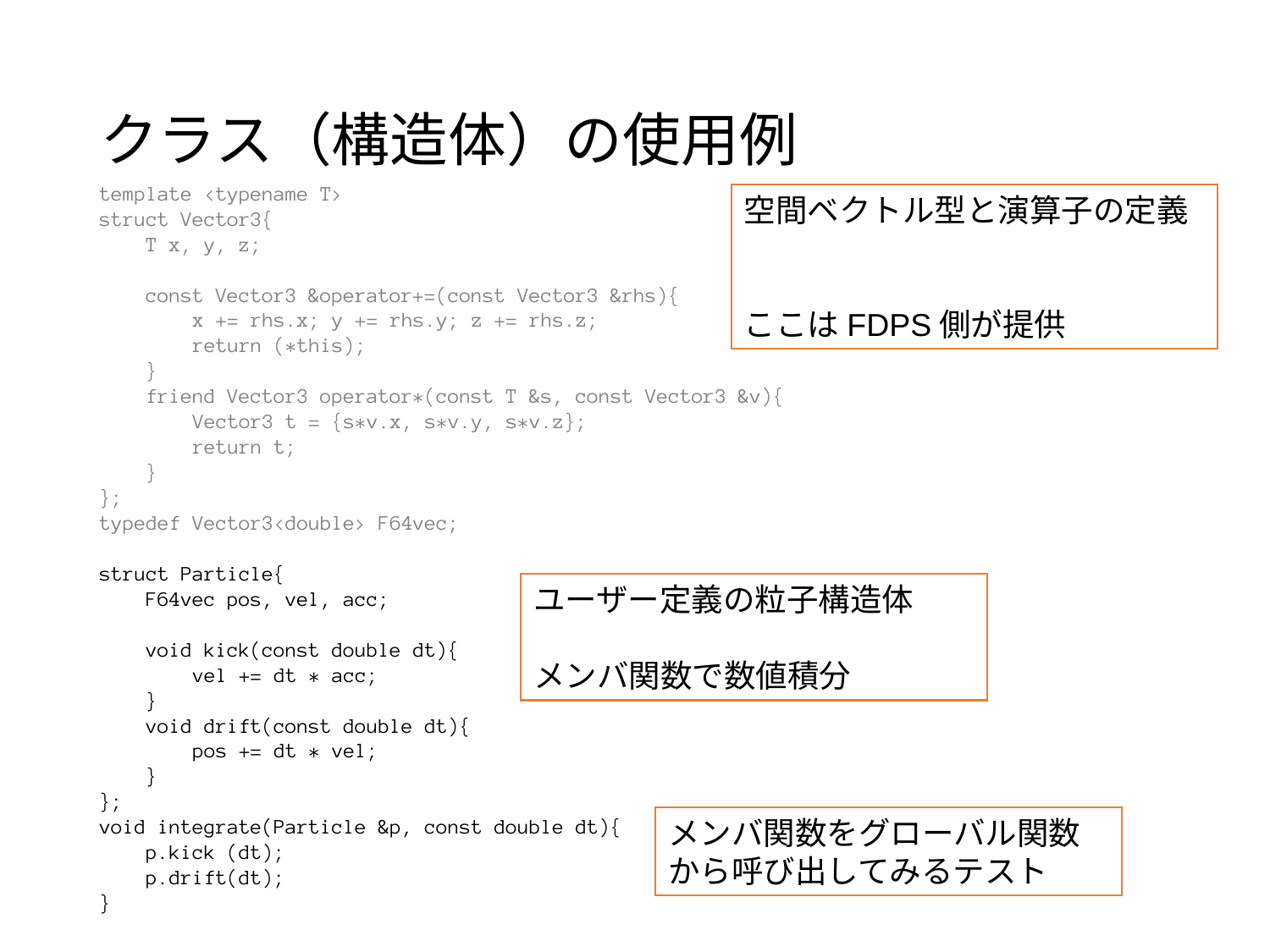

# クラス（構造体）の使用例
template <typename T>
struct Vector3{
    T x, y, z;

    const Vector3 &operator+=(const Vector3 &rhs){
        x += rhs.x; y += rhs.y; z += rhs.z;
        return (*this);
    }
    friend Vector3 operator*(const T &s, const Vector3 &v){
        Vector3 t = {s*v.x, s*v.y, s*v.z};
        return t;
    }
};
typedef Vector3<double> F64vec;

struct Particle{
    F64vec pos, vel, acc;

    void kick(const double dt){
        vel += dt * acc;
    }
    void drift(const double dt){
        pos += dt * vel;
    }
};
void integrate(Particle &p, const double dt){
    p.kick (dt);
    p.drift(dt);
}
空間ベクトル型と演算子の定義

ここはFDPS側が提供
ユーザー定義の粒子構造体

メンバ関数で数値積分
メンバ関数をグローバル関数から呼び出してみるテスト